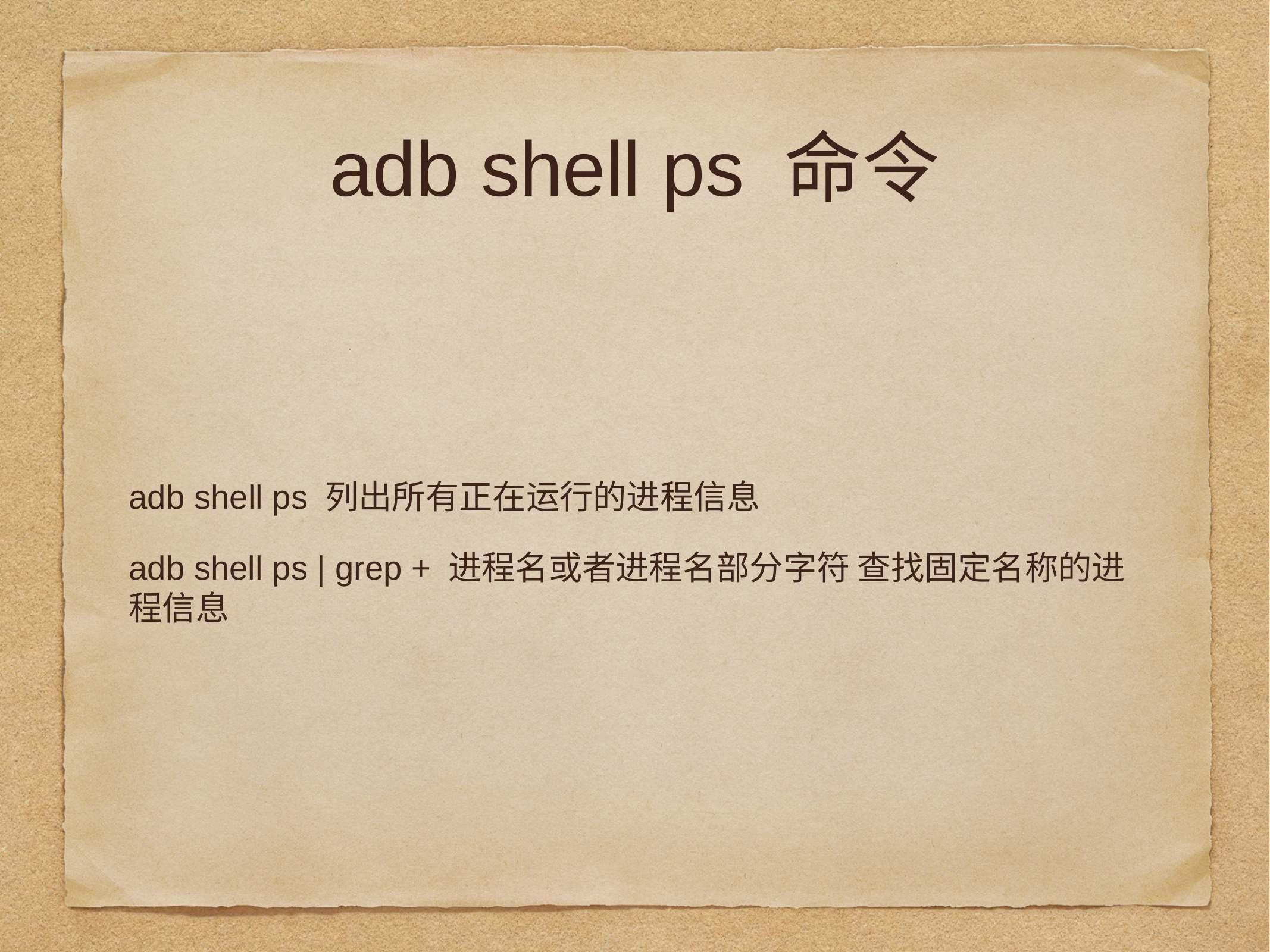

# adb shell ps 命令
adb shell ps 列出所有正在运行的进程信息
adb shell ps | grep + 进程名或者进程名部分字符 查找固定名称的进程信息